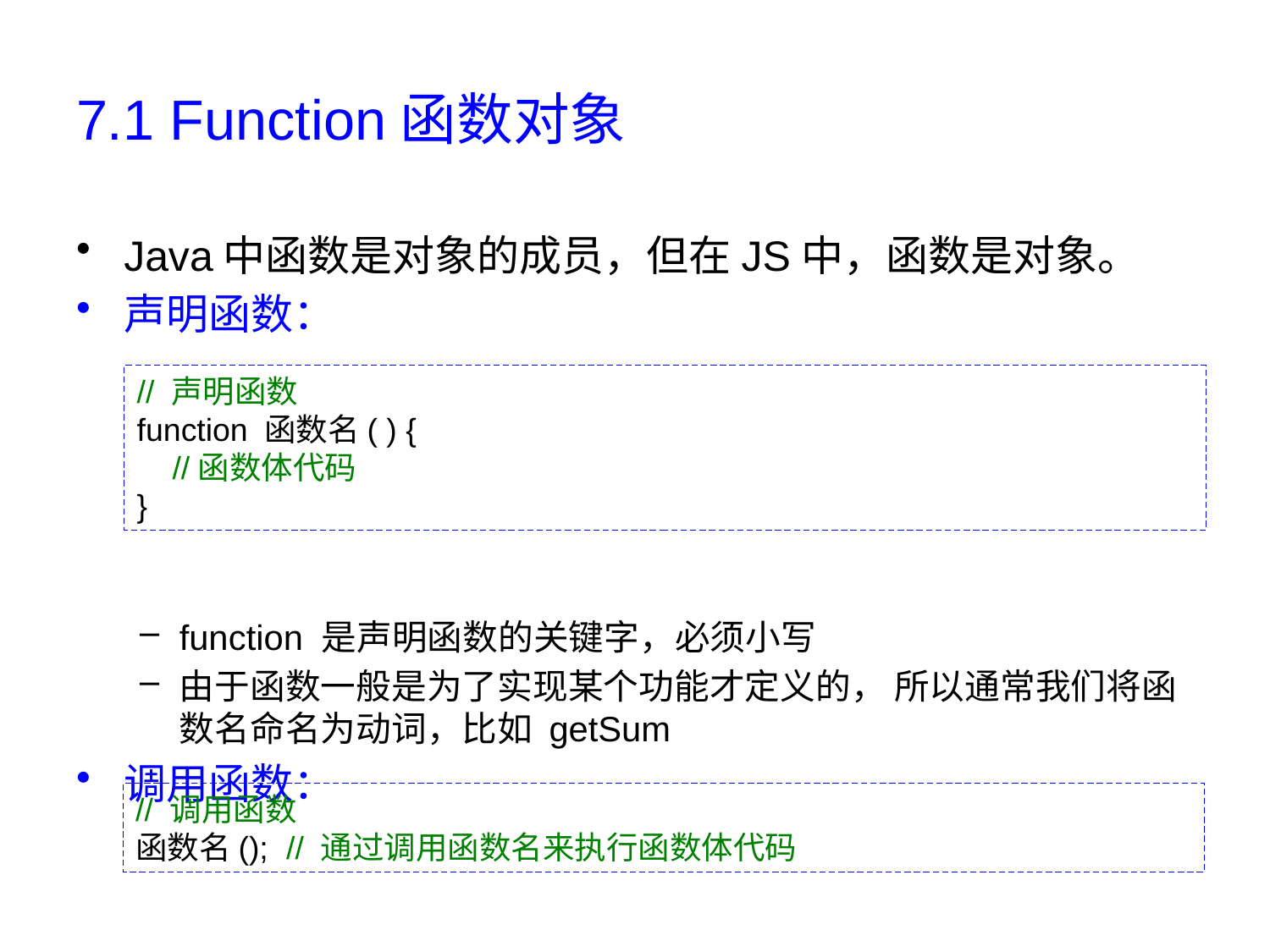

# 7.1 Function函数对象
Java中函数是对象的成员，但在JS中，函数是对象。
声明函数：

function 是声明函数的关键字，必须小写
由于函数一般是为了实现某个功能才定义的， 所以通常我们将函数名命名为动词，比如 getSum
调用函数：

// 声明函数
function 函数名( ) {
    //函数体代码
}
// 调用函数
函数名();  // 通过调用函数名来执行函数体代码